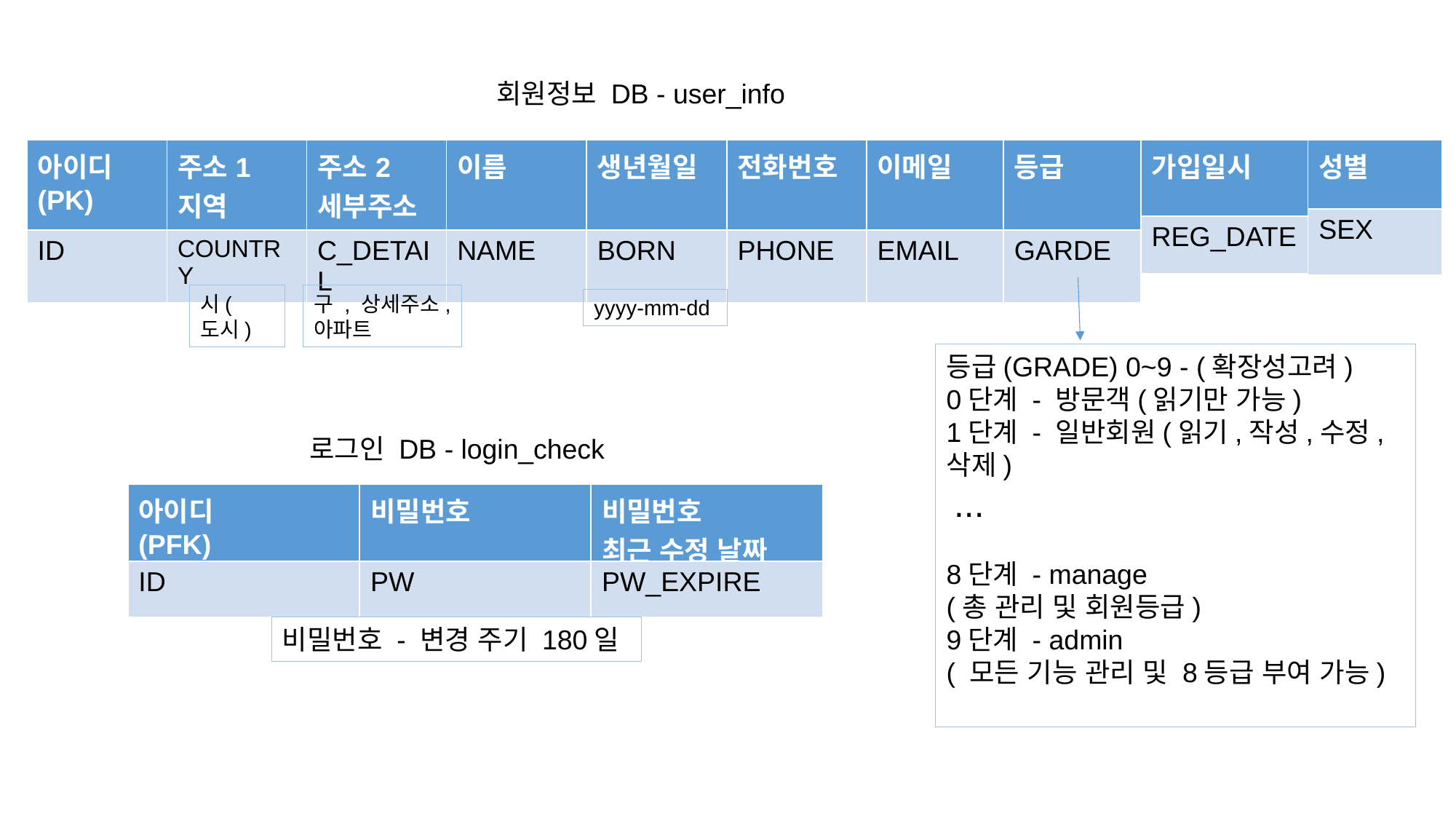

회원정보 DB - user_info
| 성별 |
| --- |
| SEX |
| 아이디 (PK) | 주소1 지역 | 주소2 세부주소 | 이름 | 생년월일 | 전화번호 | 이메일 | 등급 |
| --- | --- | --- | --- | --- | --- | --- | --- |
| ID | COUNTRY | C\_DETAIL | NAME | BORN | PHONE | EMAIL | GARDE |
| 가입일시 |
| --- |
| REG\_DATE |
구 , 상세주소,
아파트
시(도시)
yyyy-mm-dd
등급(GRADE) 0~9 - (확장성고려)
0단계 - 방문객(읽기만 가능)
1단계 - 일반회원(읽기,작성,수정,삭제)
 ...

8단계 - manage
(총 관리 및 회원등급)
9단계 - admin
( 모든 기능 관리 및 8등급 부여 가능)

로그인 DB - login_check
| 아이디 (PFK) | 비밀번호 | 비밀번호 최근 수정 날짜 |
| --- | --- | --- |
| ID | PW | PW\_EXPIRE |
비밀번호 - 변경 주기 180일